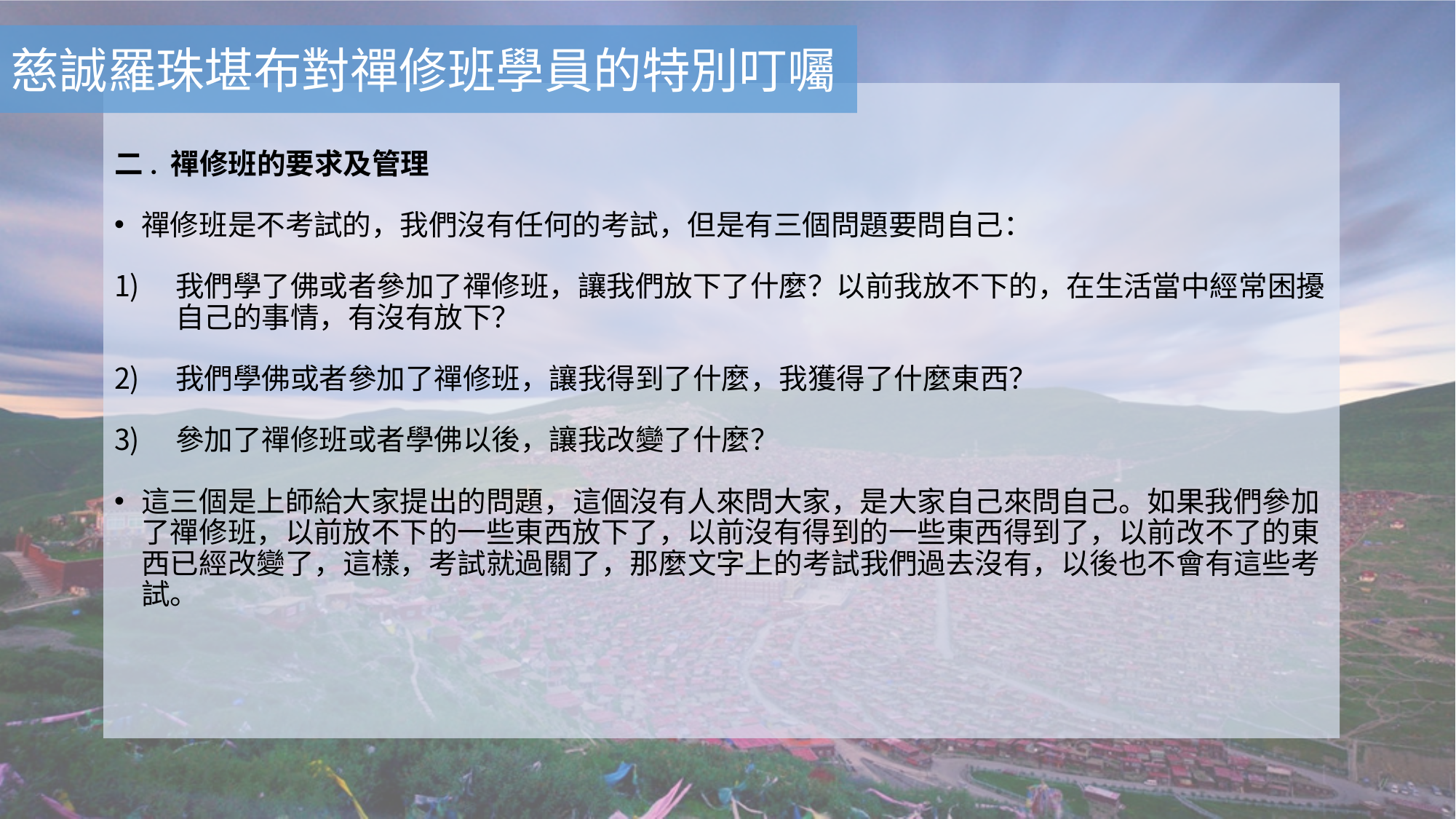

慈誠羅珠堪布對禪修班學員的特別叮囑

二. 禪修班的要求及管理
禪修班是不考試的，我們沒有任何的考試，但是有三個問題要問自己：
我們學了佛或者參加了禪修班，讓我們放下了什麼？以前我放不下的，在生活當中經常困擾自己的事情，有沒有放下？
我們學佛或者參加了禪修班，讓我得到了什麼，我獲得了什麼東西？
參加了禪修班或者學佛以後，讓我改變了什麼？
這三個是上師給大家提出的問題，這個沒有人來問大家，是大家自己來問自己。如果我們參加了禪修班，以前放不下的一些東西放下了，以前沒有得到的一些東西得到了，以前改不了的東西已經改變了，這樣，考試就過關了，那麼文字上的考試我們過去沒有，以後也不會有這些考試。